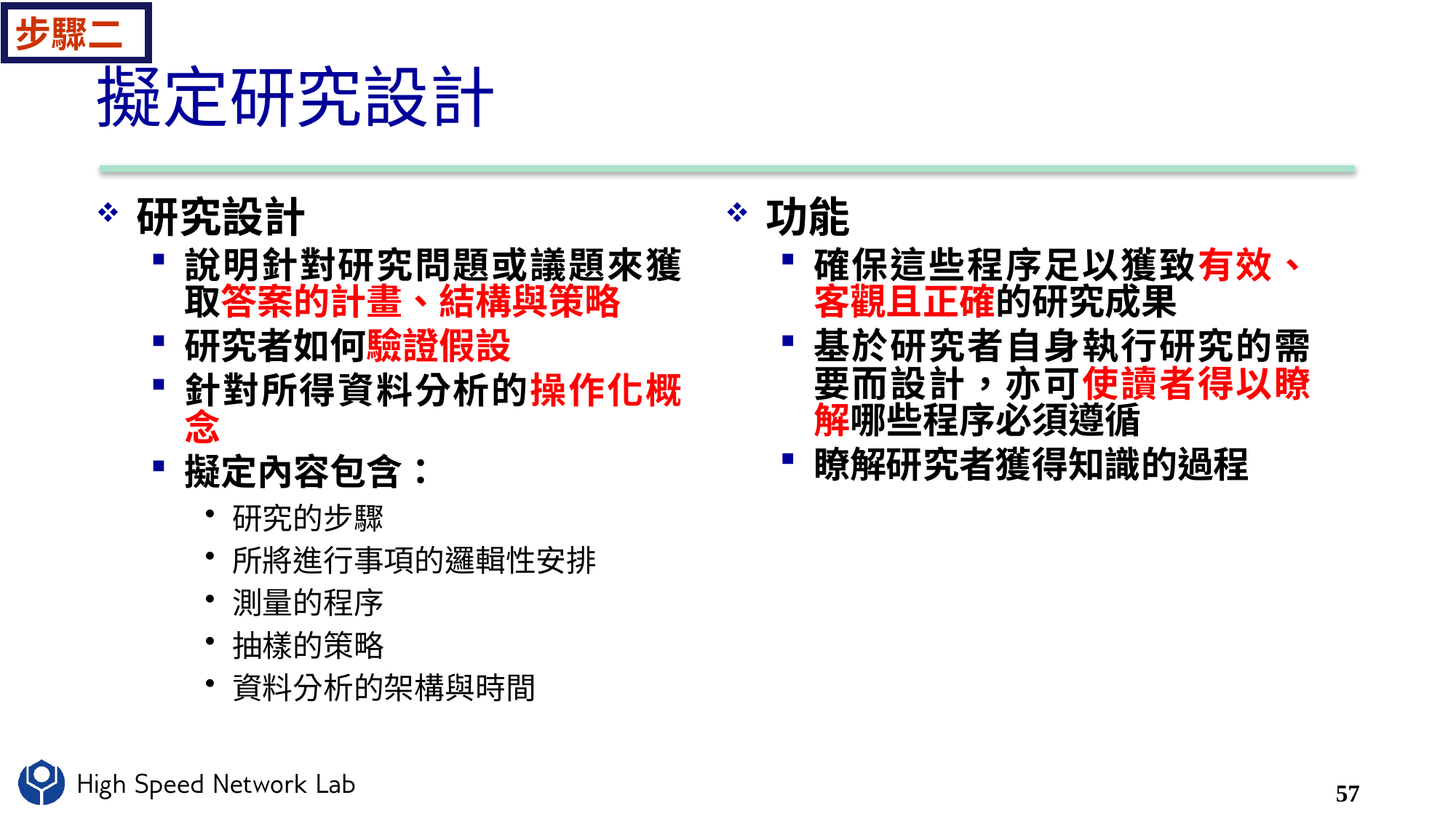

步驟二
# 擬定研究設計
研究設計
說明針對研究問題或議題來獲取答案的計畫、結構與策略
研究者如何驗證假設
針對所得資料分析的操作化概念
擬定內容包含：
研究的步驟
所將進行事項的邏輯性安排
測量的程序
抽樣的策略
資料分析的架構與時間
功能
確保這些程序足以獲致有效、客觀且正確的研究成果
基於研究者自身執行研究的需要而設計，亦可使讀者得以瞭解哪些程序必須遵循
瞭解研究者獲得知識的過程
57